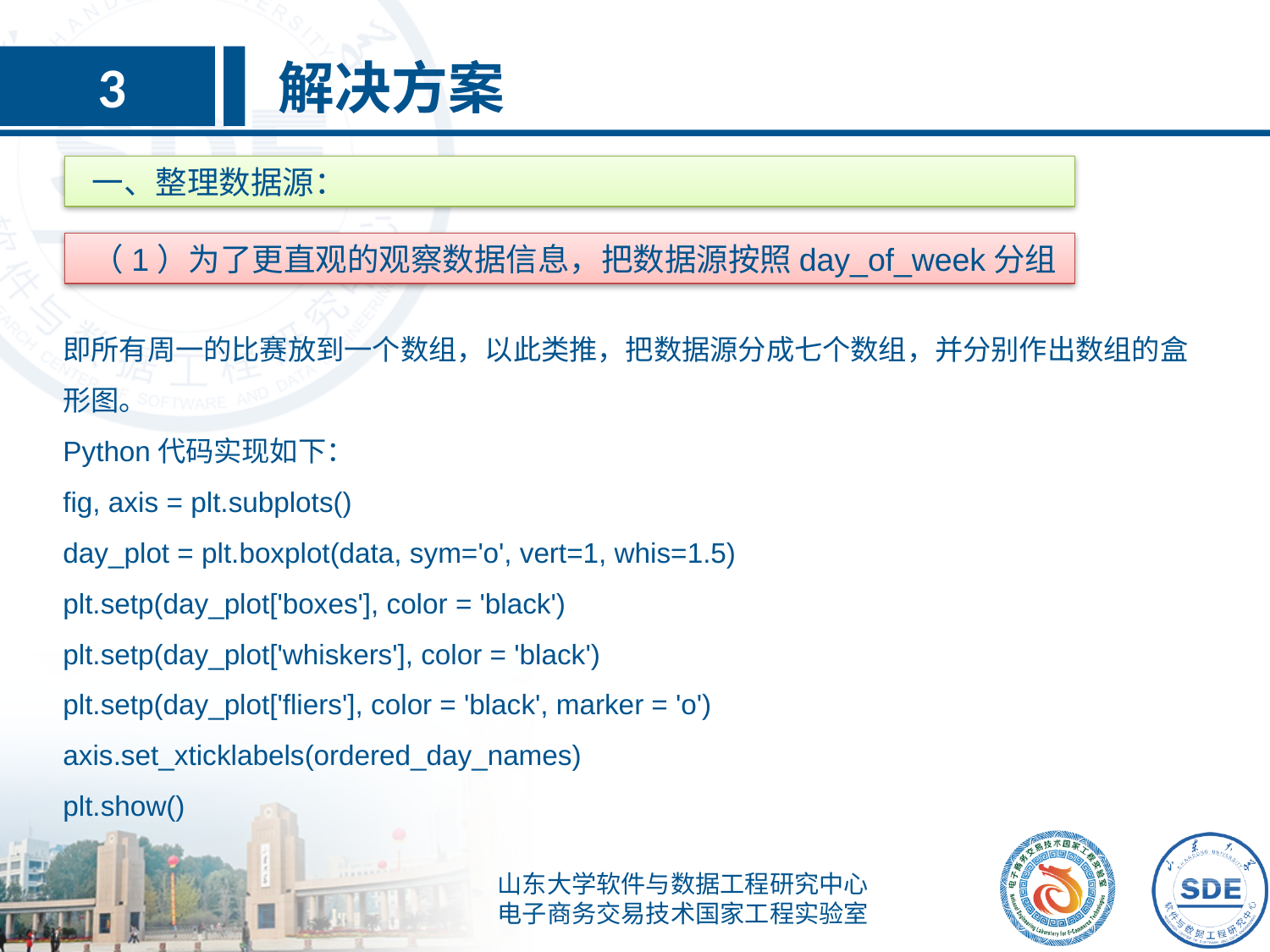

解决方案
3
 一、整理数据源：
 （1）为了更直观的观察数据信息，把数据源按照day_of_week分组
即所有周一的比赛放到一个数组，以此类推，把数据源分成七个数组，并分别作出数组的盒形图。
Python代码实现如下：
fig, axis = plt.subplots()
day_plot = plt.boxplot(data, sym='o', vert=1, whis=1.5)
plt.setp(day_plot['boxes'], color = 'black')
plt.setp(day_plot['whiskers'], color = 'black')
plt.setp(day_plot['fliers'], color = 'black', marker = 'o')
axis.set_xticklabels(ordered_day_names)
plt.show()